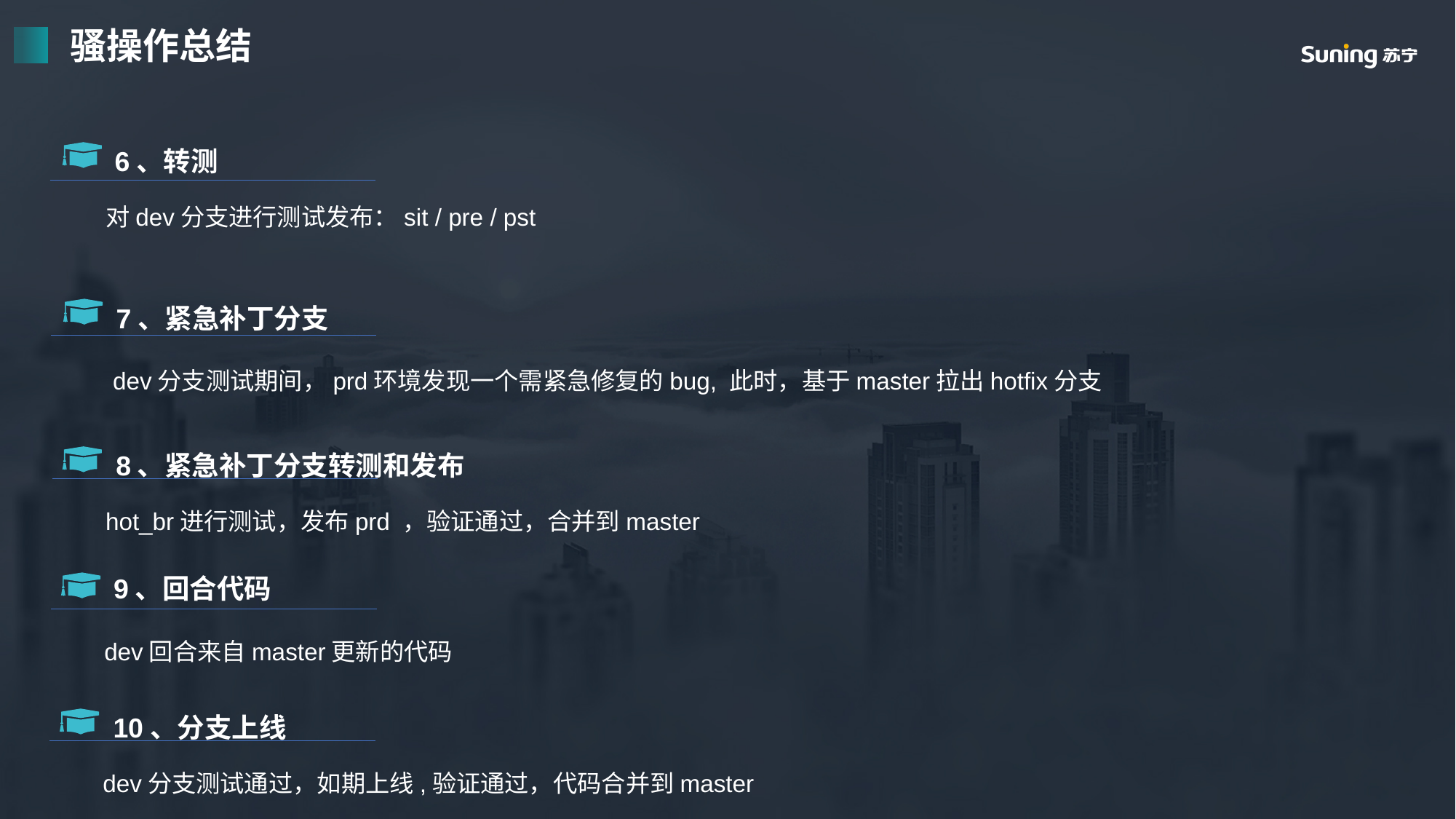

骚操作总结

6、转测

对dev分支进行测试发布：sit / pre / pst
e7d195523061f1c0fa07f38d8c1154c57bf8f7993b42569d03F573E7557F37EDE61EF06A794A4E9123C1071E4224D404485DE90708939AC7AF7E9F1763229B7B8F9D84847A4CD81ACC4954AD75B3F977C733F290B2DBC073A96B9F17272895E1A8334EBD92623FC79B7A92292417C7C4611429F0491C9D49EB27EDA4FE659D2F217BC0DB23C5C023
7、紧急补丁分支

dev分支测试期间，prd环境发现一个需紧急修复的bug, 此时，基于master拉出hotfix分支
8、紧急补丁分支转测和发布

hot_br进行测试，发布prd ，验证通过，合并到master
9、回合代码

dev回合来自master更新的代码
10、分支上线

dev分支测试通过，如期上线,验证通过，代码合并到master